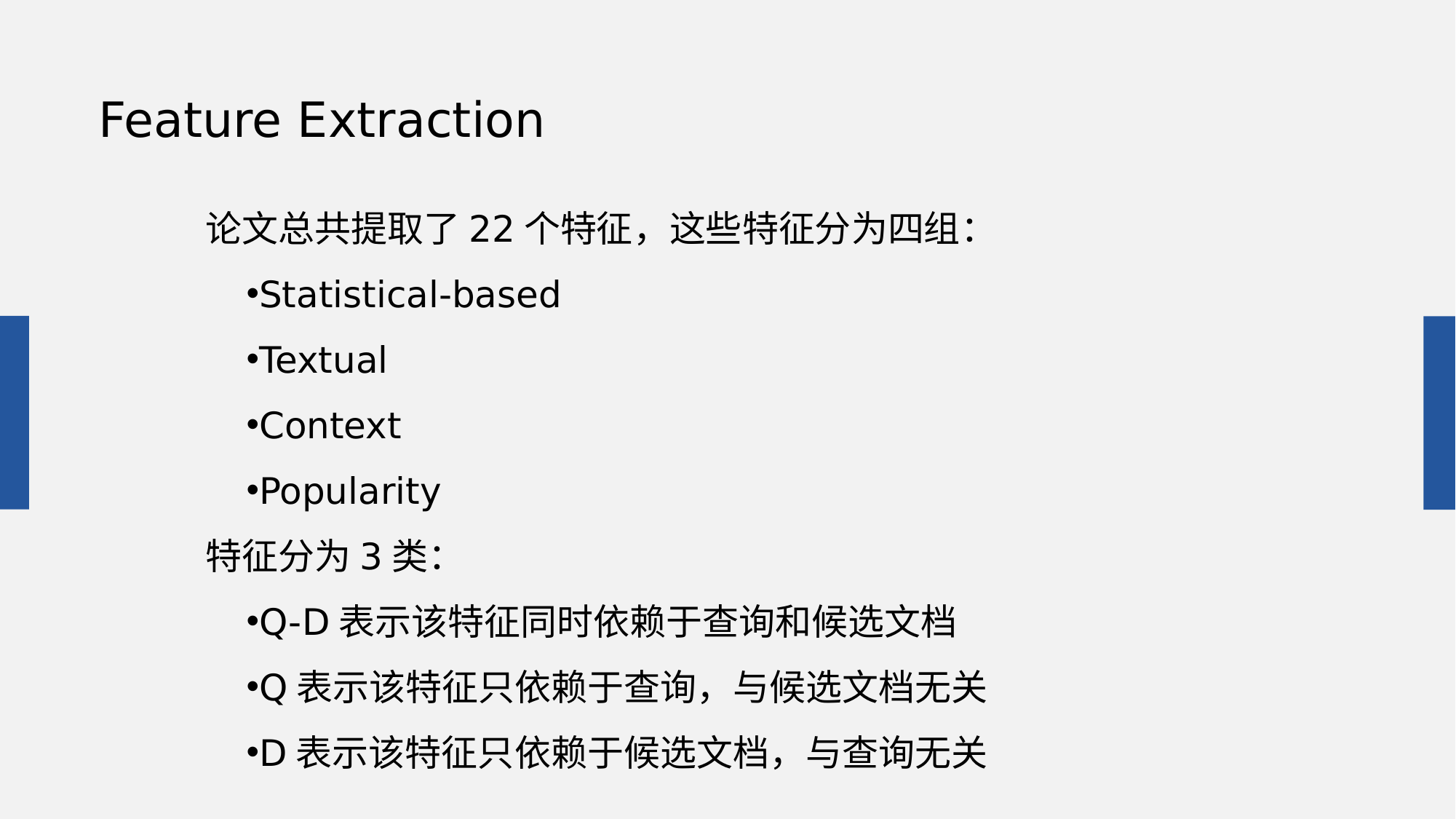

Feature Extraction
论文总共提取了22个特征，这些特征分为四组：
Statistical-based
Textual
Context
Popularity
特征分为3类：
Q-D表示该特征同时依赖于查询和候选文档
Q表示该特征只依赖于查询，与候选文档无关
D表示该特征只依赖于候选文档，与查询无关